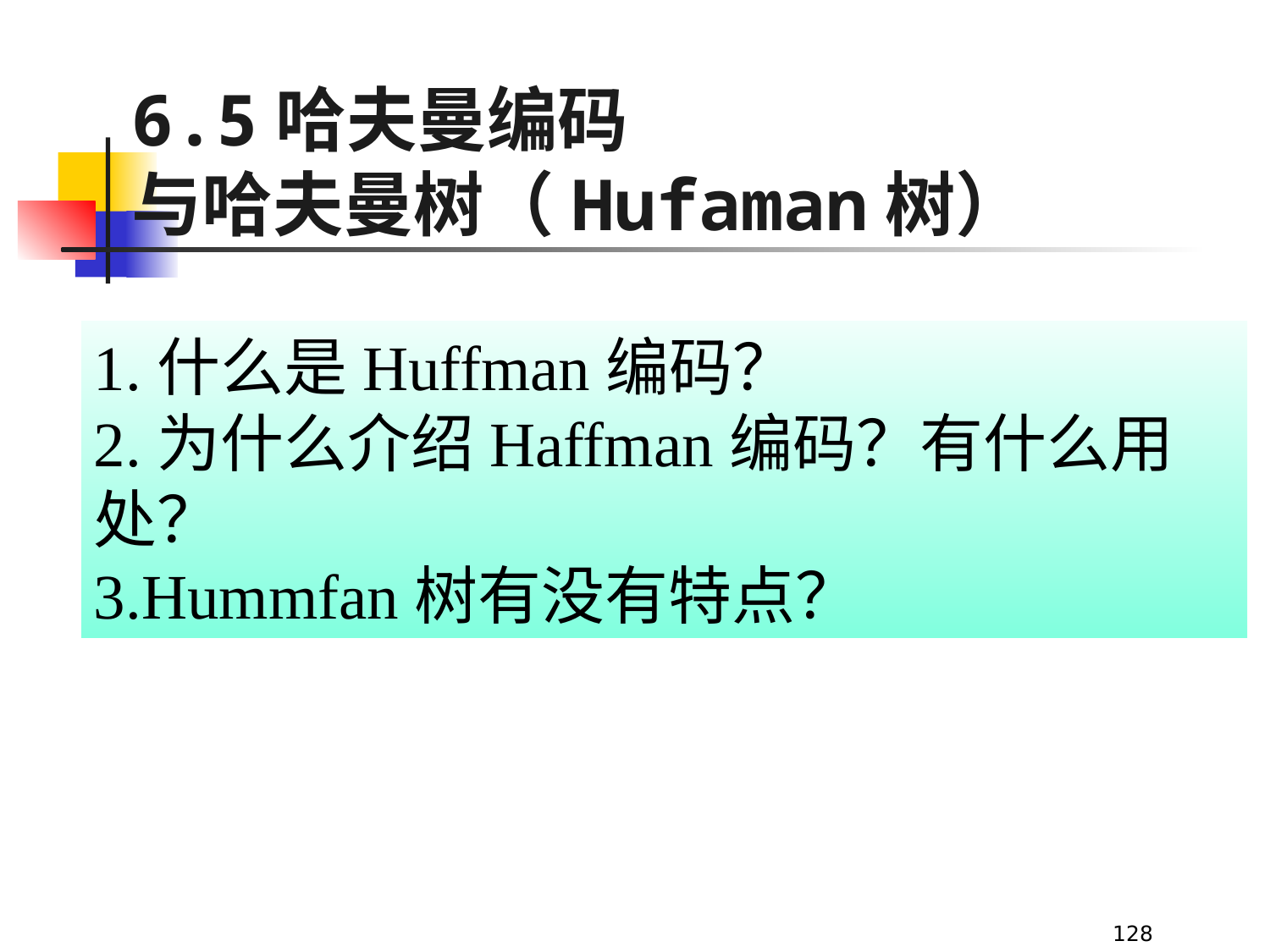

6.7    哈夫曼树及哈夫曼编码
# 6.5哈夫曼编码 与哈夫曼树（Hufaman树）
1.什么是Huffman编码？
2.为什么介绍Haffman编码？有什么用处？
3.Hummfan树有没有特点？
128